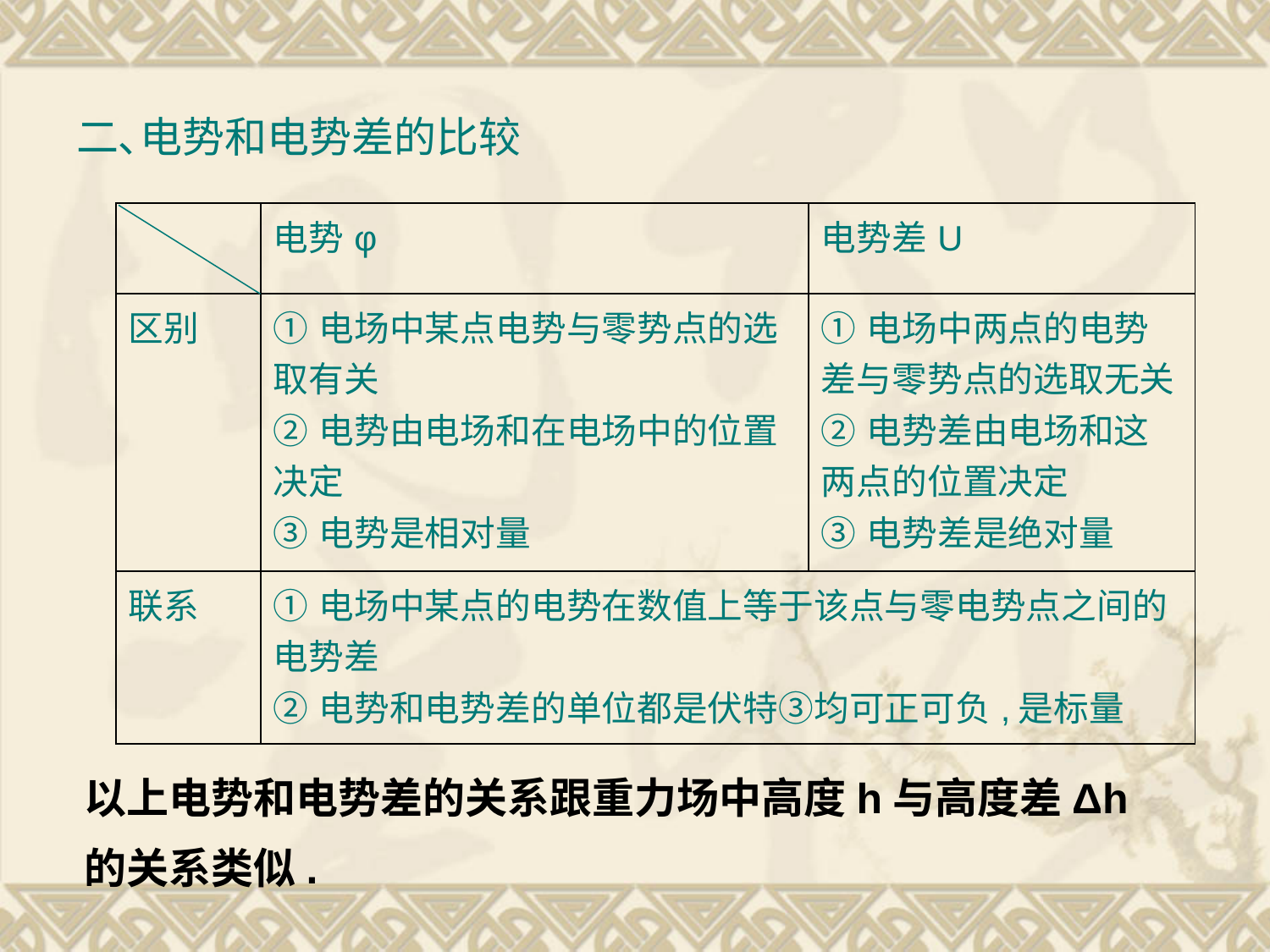

二､电势和电势差的比较
|  | 电势φ | 电势差U |
| --- | --- | --- |
| 区别 | ①电场中某点电势与零势点的选取有关 ②电势由电场和在电场中的位置决定 ③电势是相对量 | ①电场中两点的电势差与零势点的选取无关 ②电势差由电场和这两点的位置决定 ③电势差是绝对量 |
| 联系 | ①电场中某点的电势在数值上等于该点与零电势点之间的电势差 ②电势和电势差的单位都是伏特③均可正可负,是标量 |  |

以上电势和电势差的关系跟重力场中高度h与高度差Δh的关系类似.